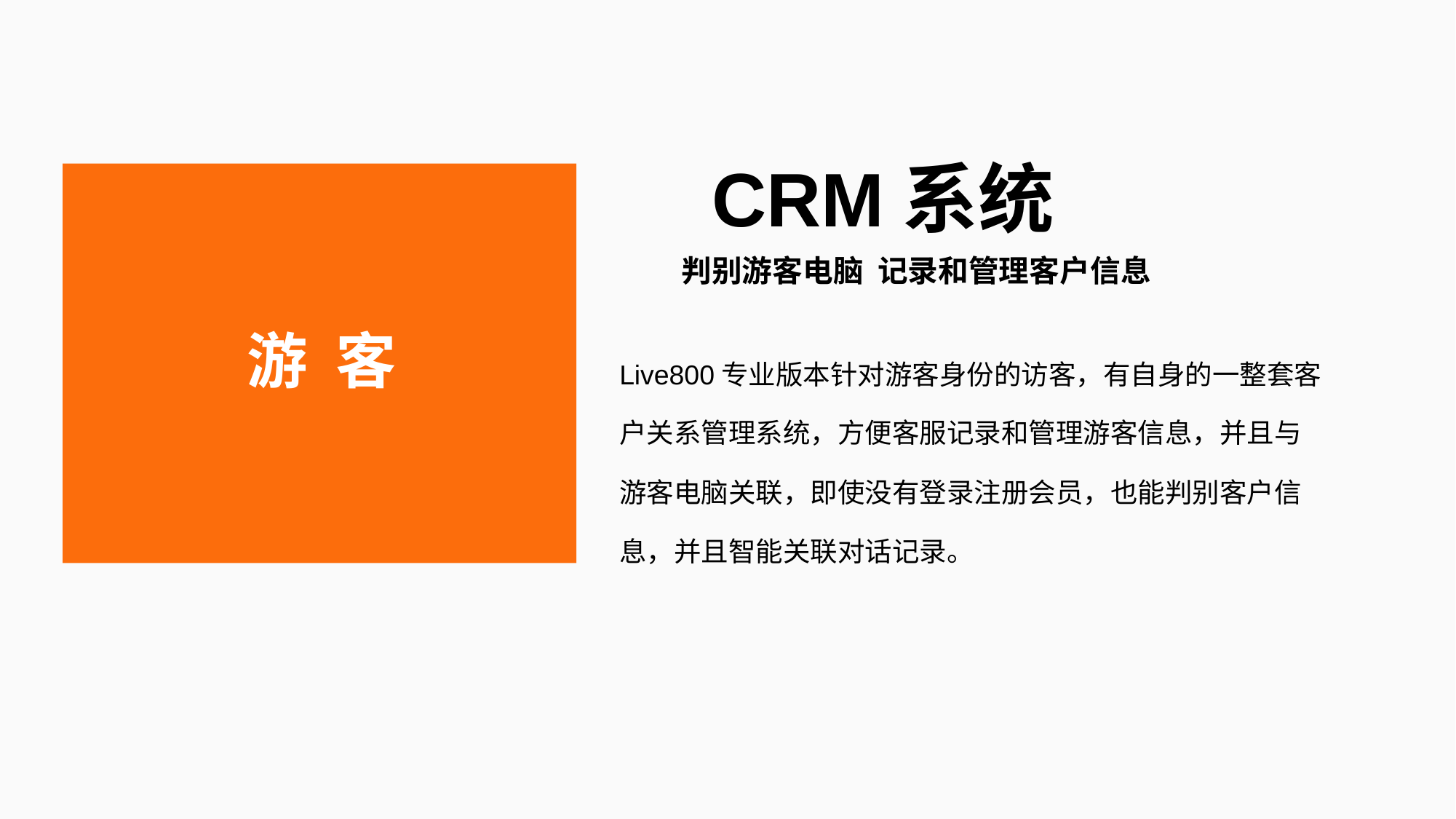

CRM系统

判别游客电脑  记录和管理客户信息
游  客
Live800专业版本针对游客身份的访客，有自身的一整套客户关系管理系统，方便客服记录和管理游客信息，并且与游客电脑关联，即使没有登录注册会员，也能判别客户信息，并且智能关联对话记录。